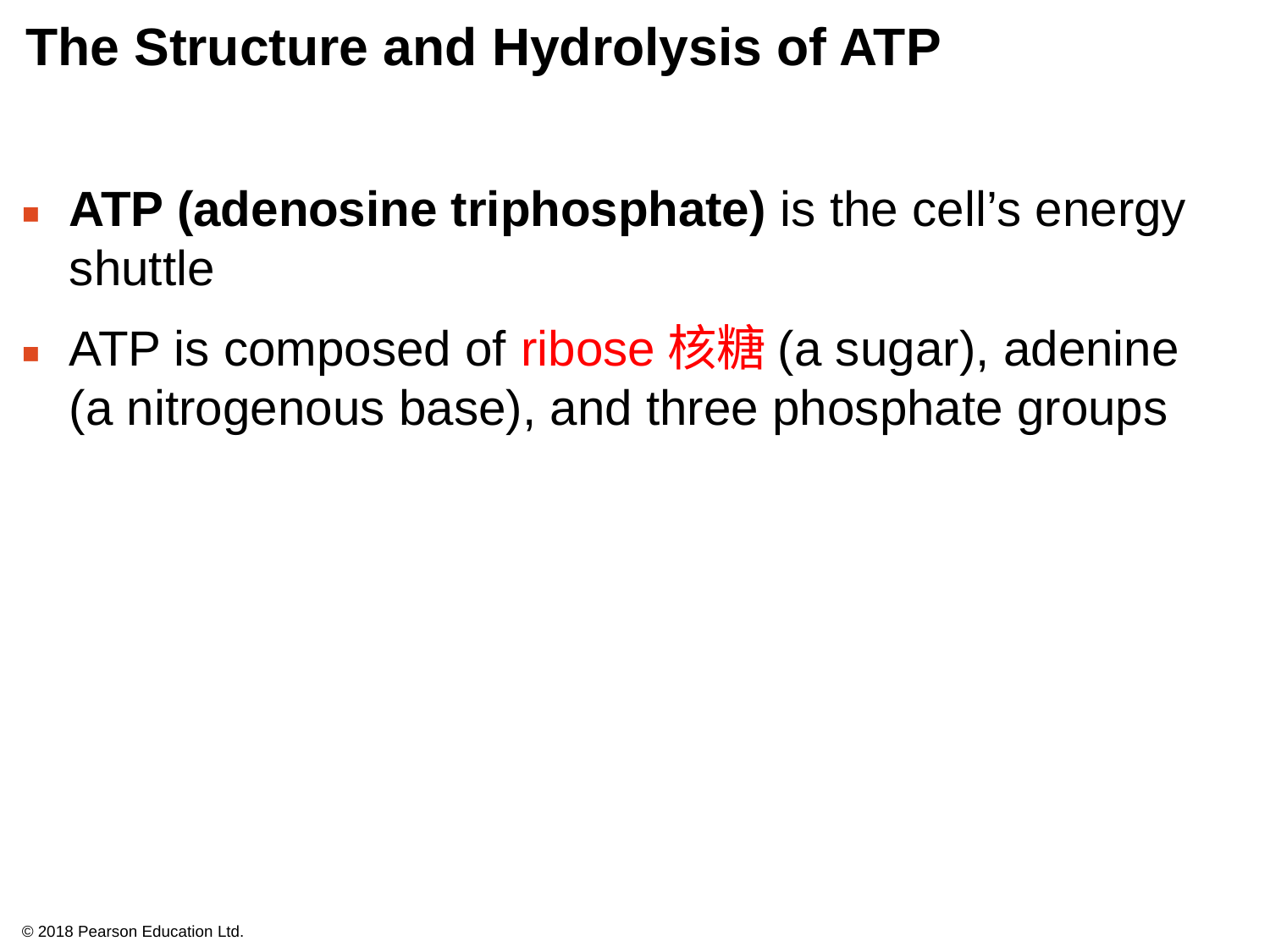

# The Structure and Hydrolysis of ATP
ATP (adenosine triphosphate) is the cell’s energy shuttle
ATP is composed of ribose核糖(a sugar), adenine
(a nitrogenous base), and three phosphate groups
© 2018 Pearson Education Ltd.